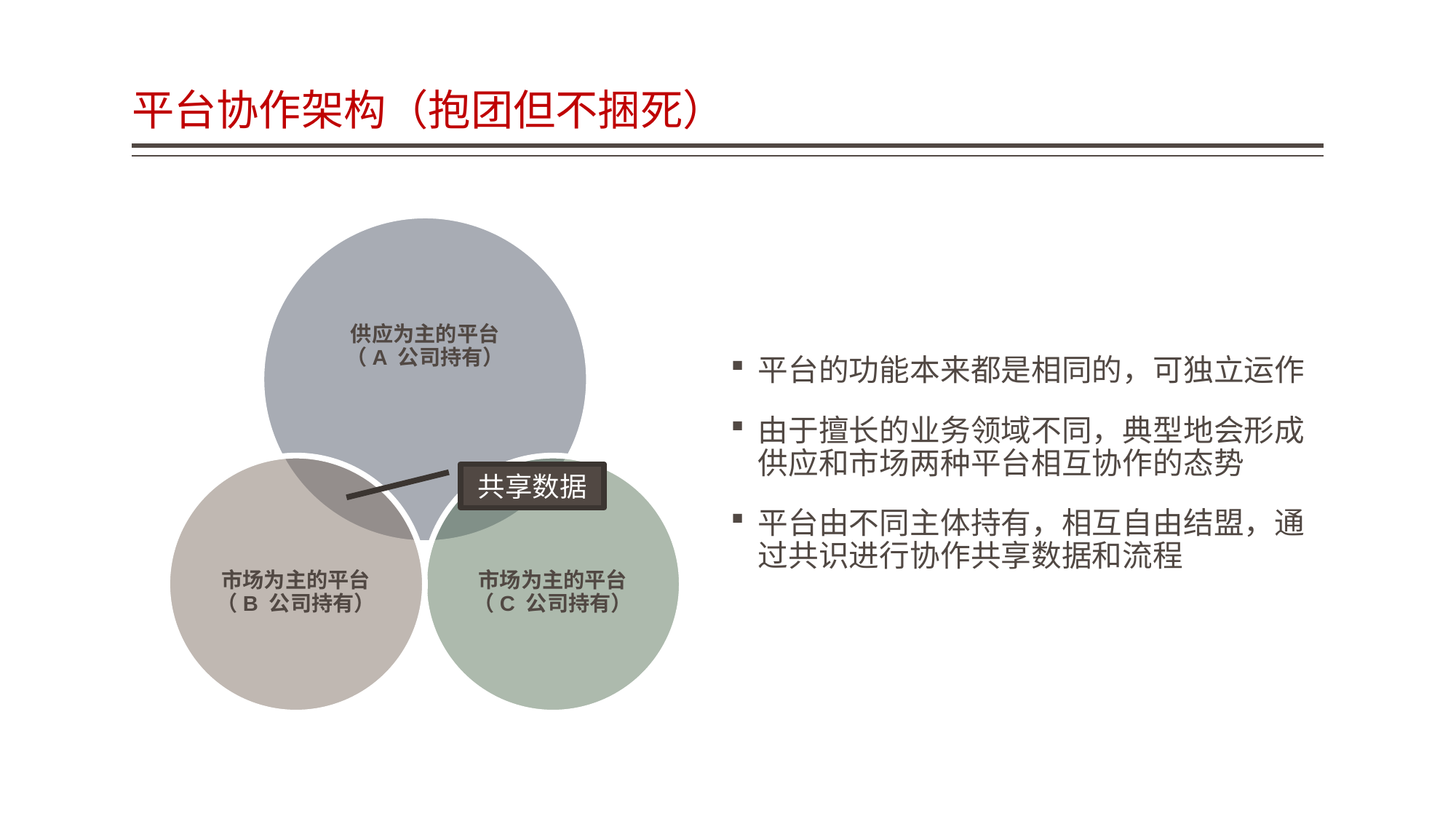

# 平台协作架构（抱团但不捆死）
供应为主的平台
（A 公司持有）
市场为主的平台（C 公司持有）
市场为主的平台（B 公司持有）
平台的功能本来都是相同的，可独立运作
由于擅长的业务领域不同，典型地会形成供应和市场两种平台相互协作的态势
平台由不同主体持有，相互自由结盟，通过共识进行协作共享数据和流程
共享数据